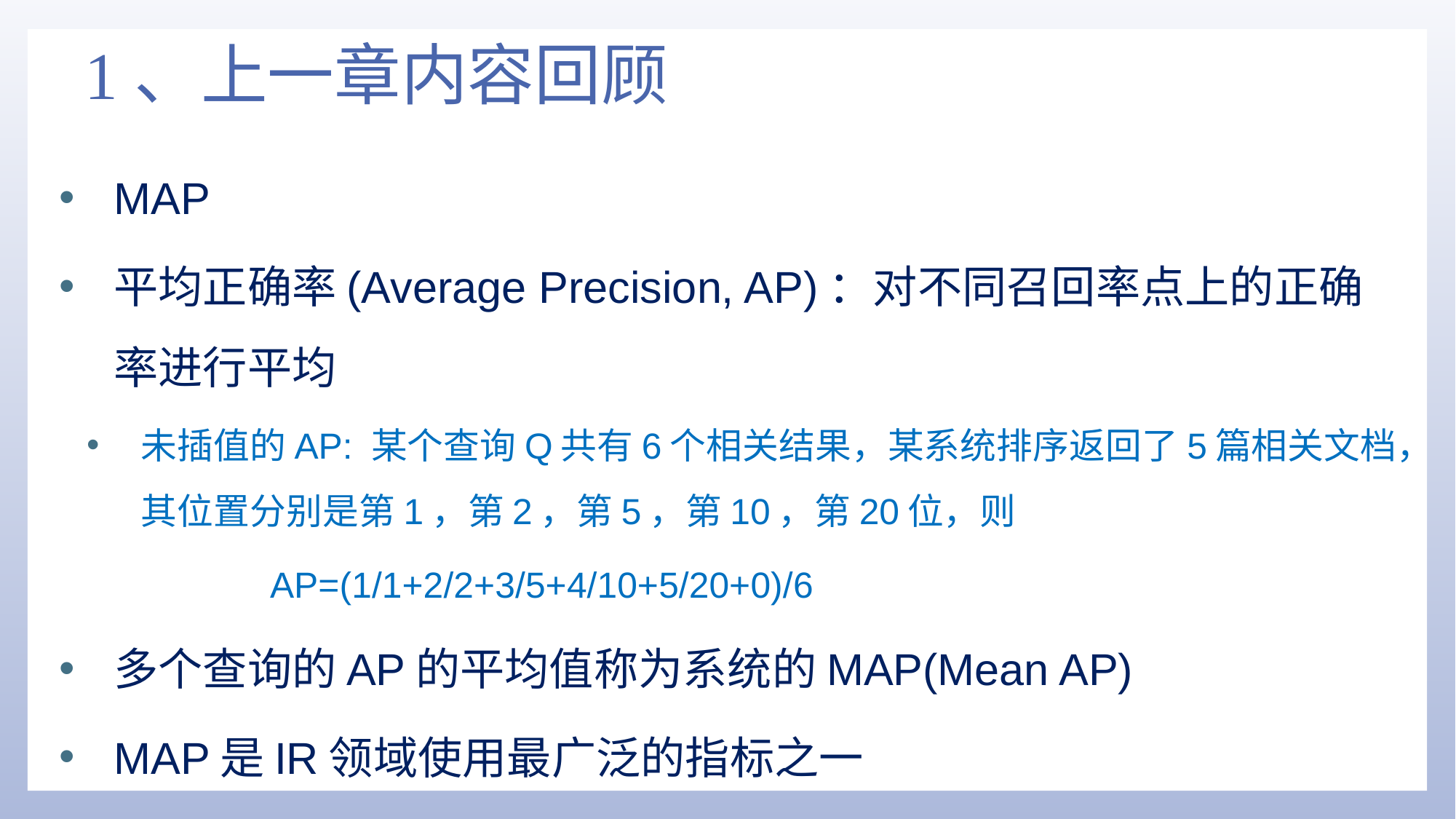

# 1、上一章内容回顾
MAP
平均正确率(Average Precision, AP)：对不同召回率点上的正确率进行平均
未插值的AP: 某个查询Q共有6个相关结果，某系统排序返回了5篇相关文档，其位置分别是第1，第2，第5，第10，第20位，则
                  AP=(1/1+2/2+3/5+4/10+5/20+0)/6
多个查询的AP的平均值称为系统的MAP(Mean AP)
MAP是IR领域使用最广泛的指标之一